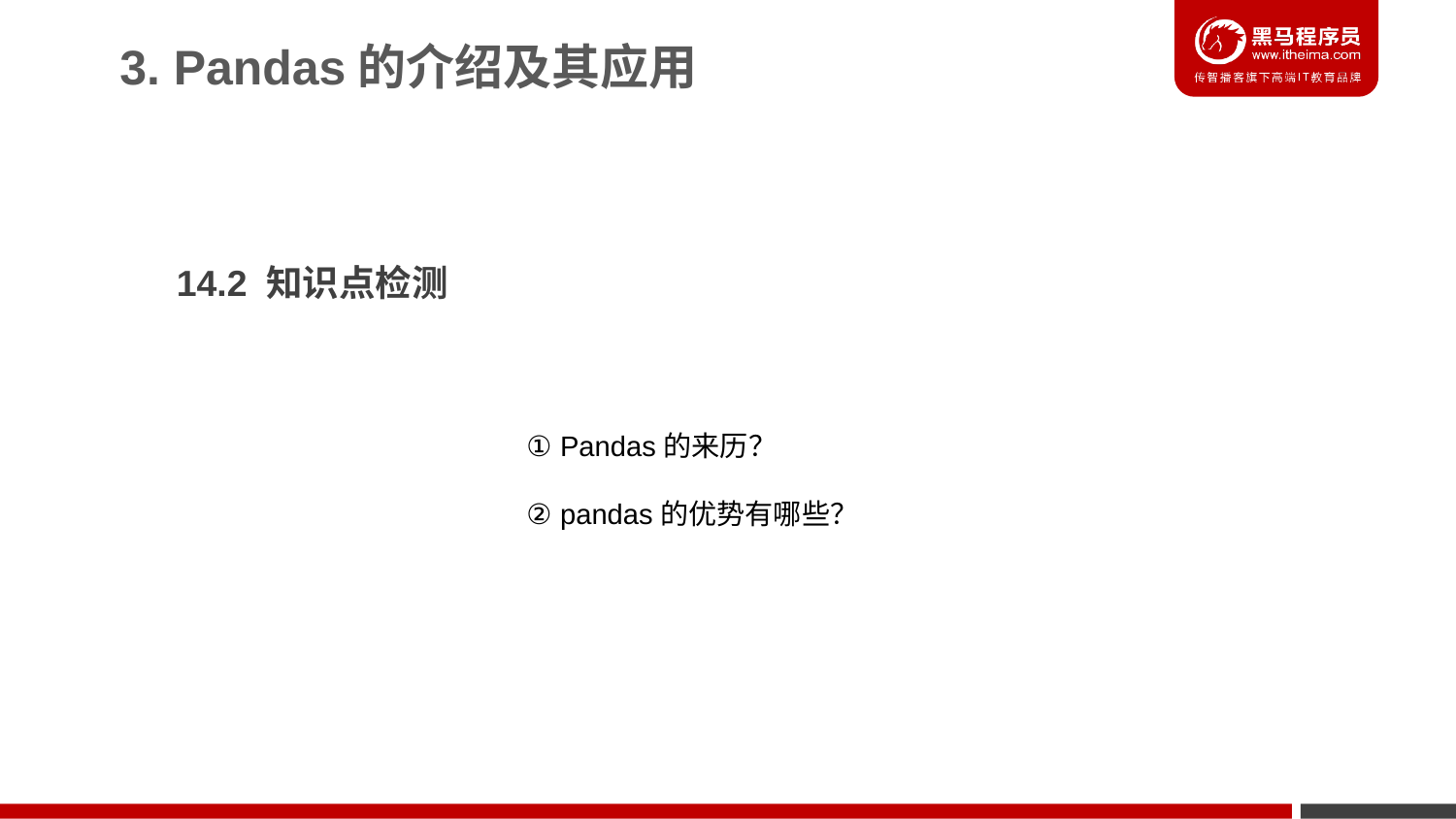

3. Pandas的介绍及其应用
14.2 知识点检测
① Pandas的来历？

② pandas的优势有哪些？